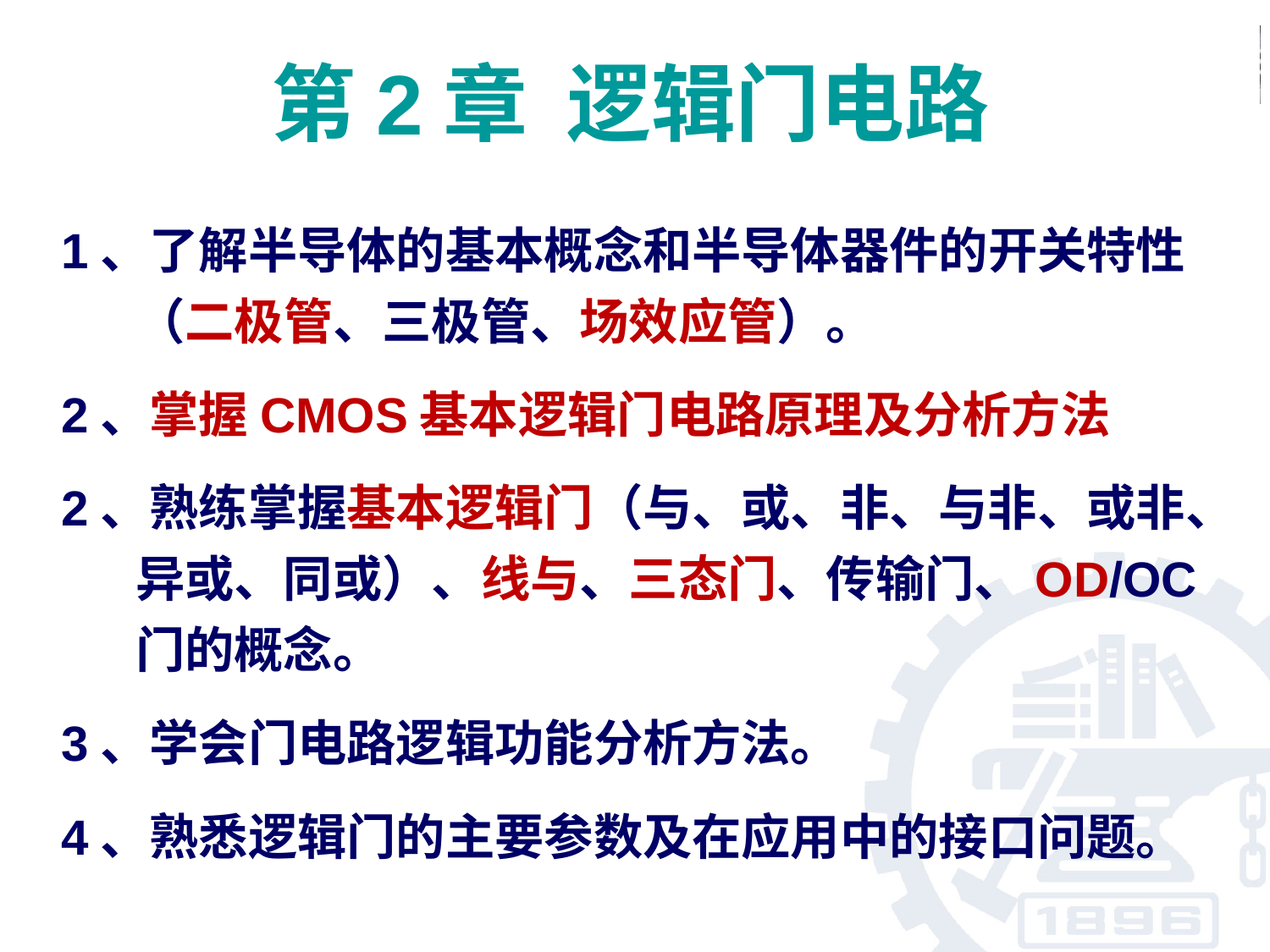

第2章  逻辑门电路
1、了解半导体的基本概念和半导体器件的开关特性（二极管、三极管、场效应管）。
2、掌握CMOS基本逻辑门电路原理及分析方法
2、熟练掌握基本逻辑门（与、或、非、与非、或非、异或、同或）、线与、三态门、传输门、OD/OC门的概念。
3、学会门电路逻辑功能分析方法。
4、熟悉逻辑门的主要参数及在应用中的接口问题。